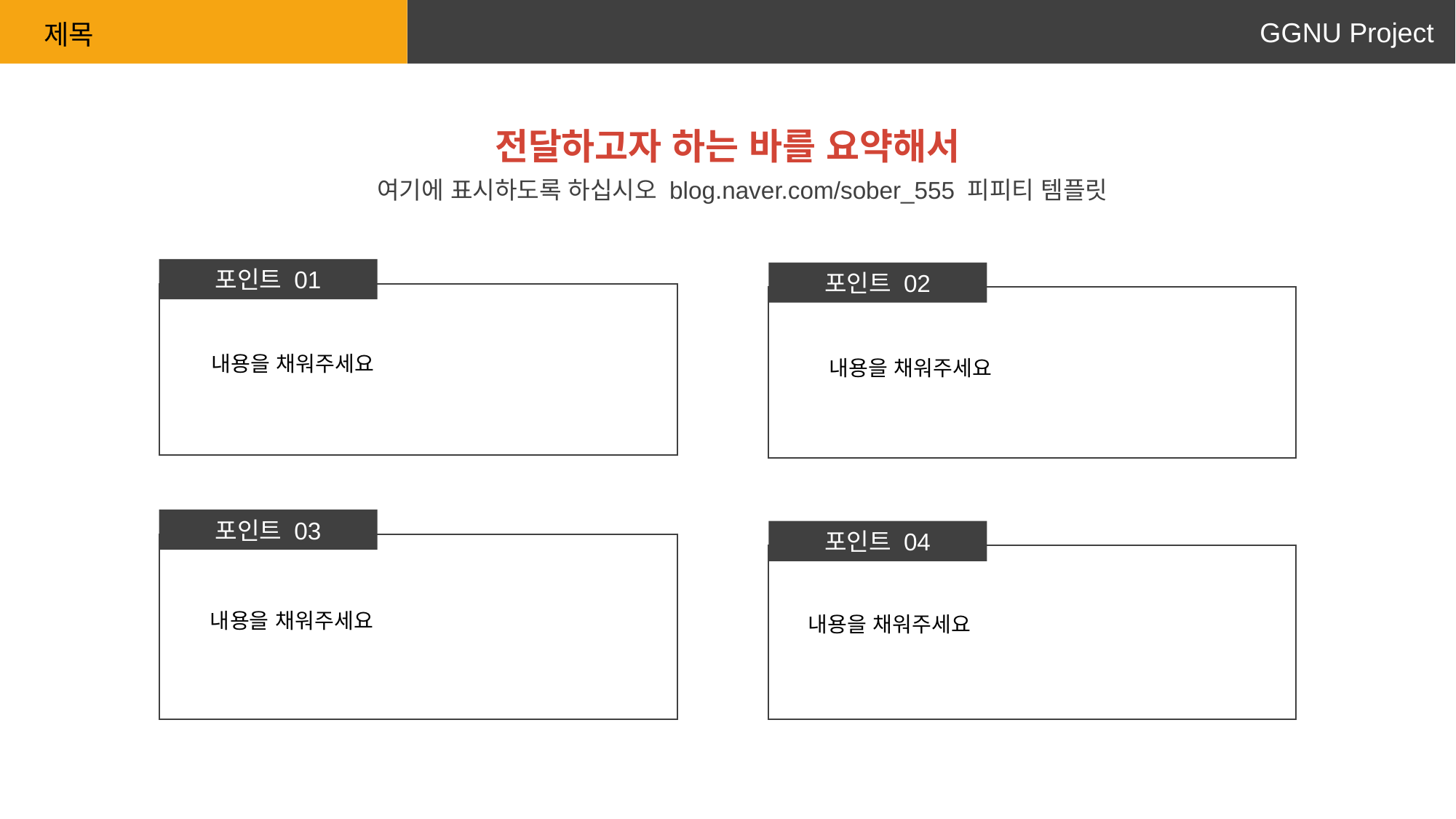

GGNU Project
제목
전달하고자 하는 바를 요약해서
여기에 표시하도록 하십시오 blog.naver.com/sober_555 피피티 템플릿
포인트 01

내용을 채워주세요
포인트 02

내용을 채워주세요
포인트 03

내용을 채워주세요
포인트 04

내용을 채워주세요